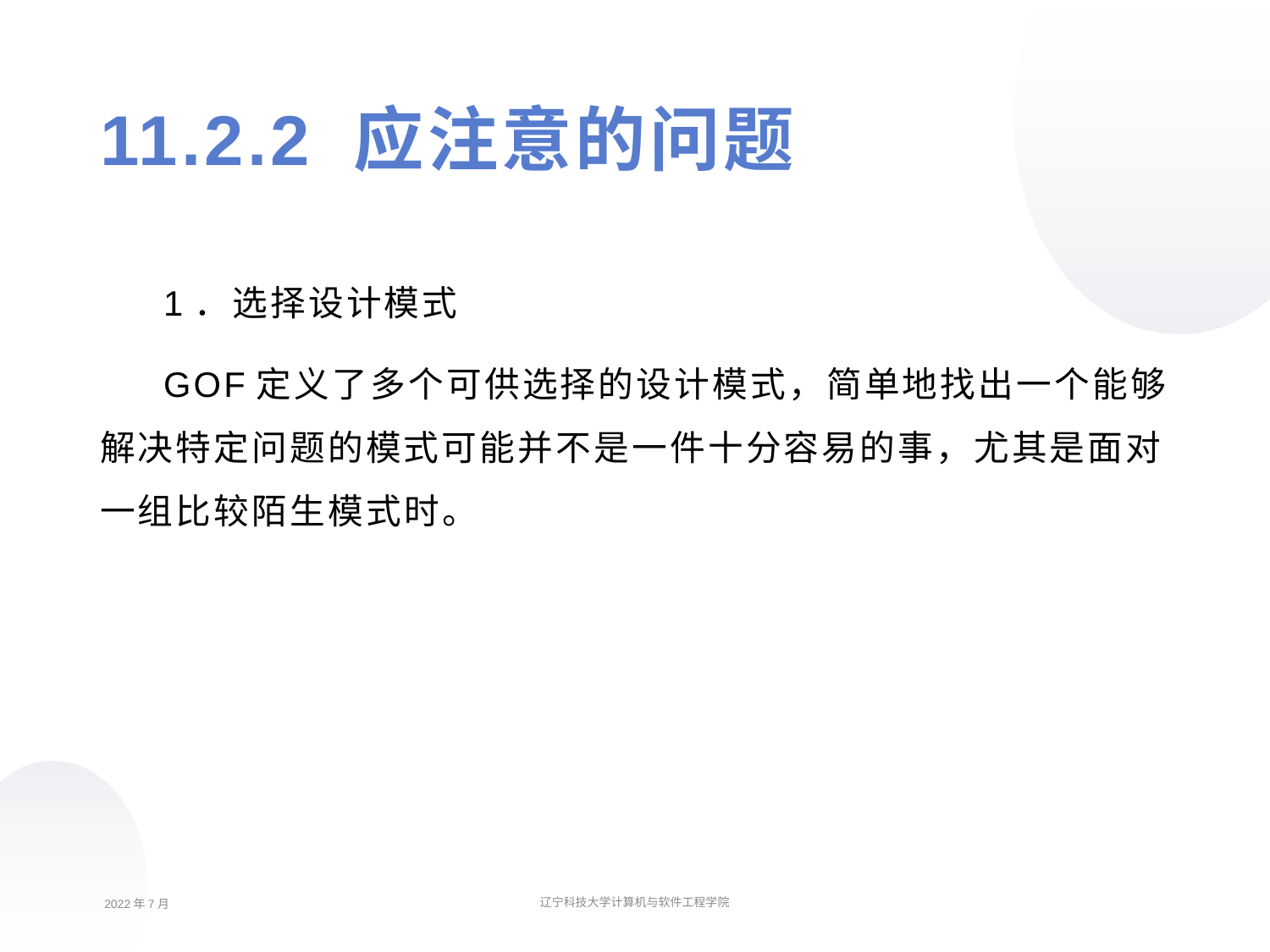

11.2.2 应注意的问题
1．选择设计模式
GOF定义了多个可供选择的设计模式，简单地找出一个能够解决特定问题的模式可能并不是一件十分容易的事，尤其是面对一组比较陌生模式时。

2022年7月
辽宁科技大学计算机与软件工程学院
27